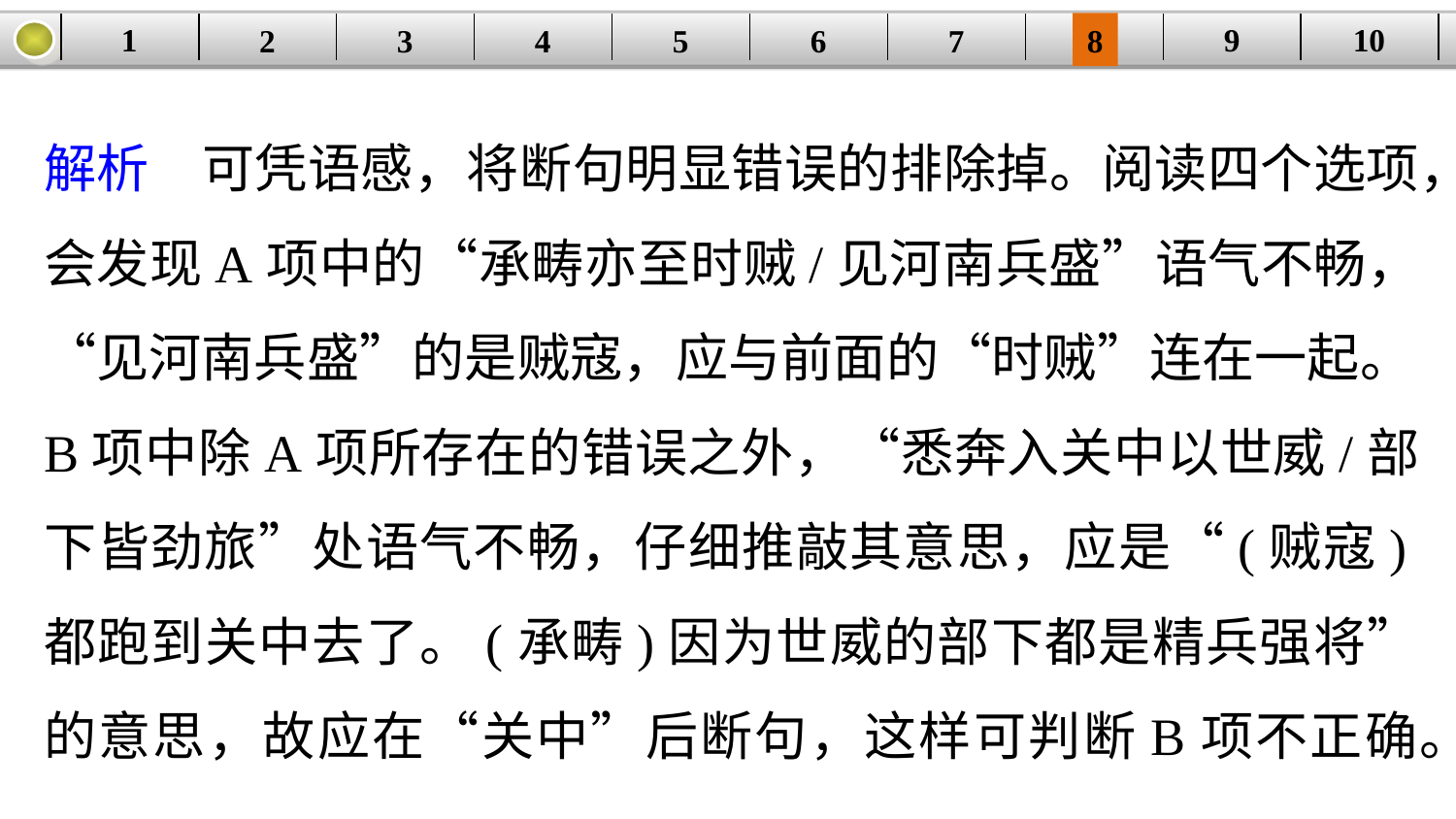

9
10
1
3
4
5
6
8
2
|  |  |  |  |  |  |  |  |  |  |
| --- | --- | --- | --- | --- | --- | --- | --- | --- | --- |
7

解析　可凭语感，将断句明显错误的排除掉。阅读四个选项，会发现A项中的“承畴亦至时贼/见河南兵盛”语气不畅，“见河南兵盛”的是贼寇，应与前面的“时贼”连在一起。
B项中除A项所存在的错误之外，“悉奔入关中以世威/部下皆劲旅”处语气不畅，仔细推敲其意思，应是“(贼寇)都跑到关中去了。(承畴)因为世威的部下都是精兵强将”的意思，故应在“关中”后断句，这样可判断B项不正确。